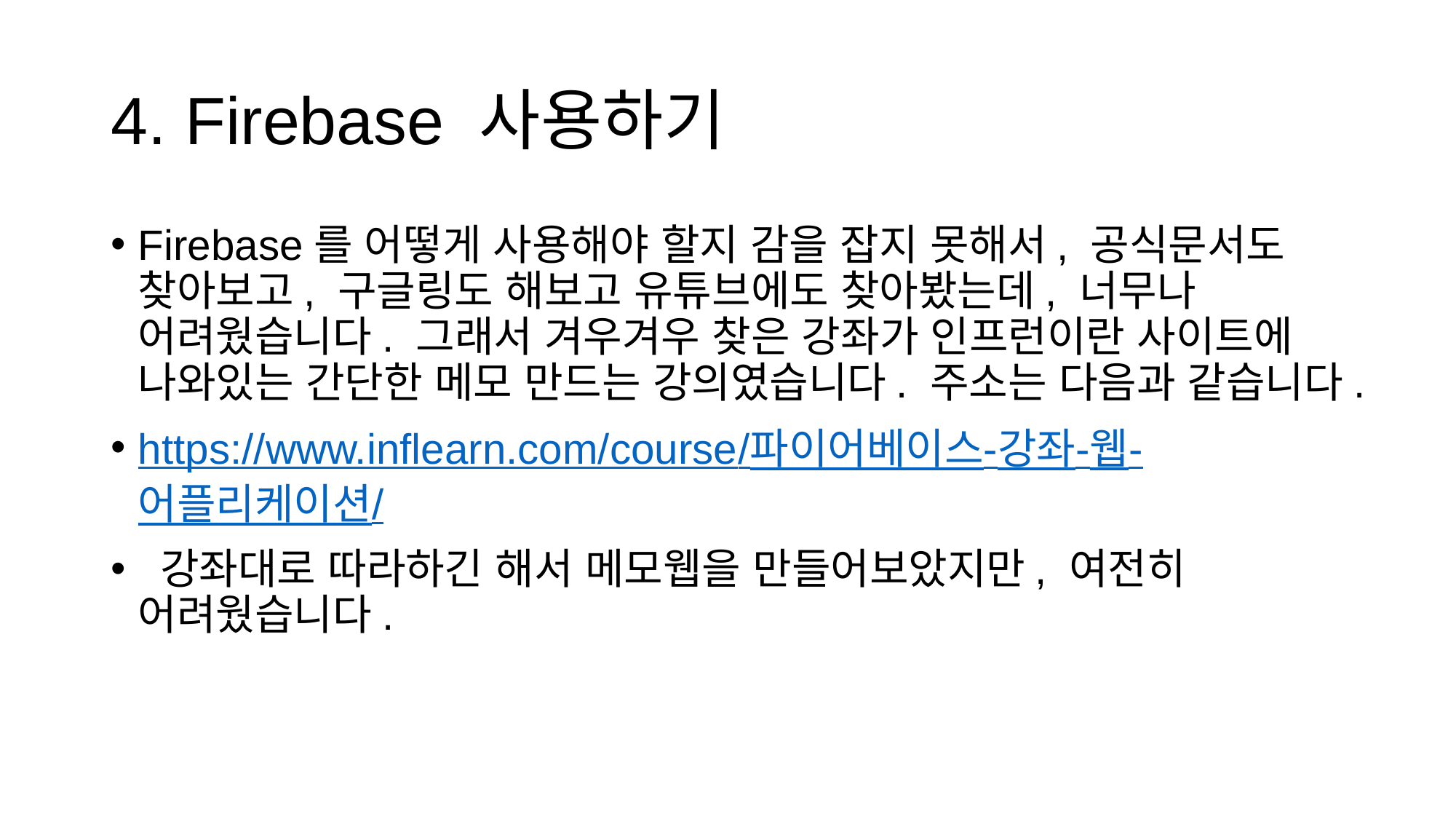

# 4. Firebase 사용하기
Firebase를 어떻게 사용해야 할지 감을 잡지 못해서, 공식문서도 찾아보고, 구글링도 해보고 유튜브에도 찾아봤는데, 너무나 어려웠습니다. 그래서 겨우겨우 찾은 강좌가 인프런이란 사이트에 나와있는 간단한 메모 만드는 강의였습니다. 주소는 다음과 같습니다.
https://www.inflearn.com/course/파이어베이스-강좌-웹-어플리케이션/
 강좌대로 따라하긴 해서 메모웹을 만들어보았지만, 여전히 어려웠습니다.